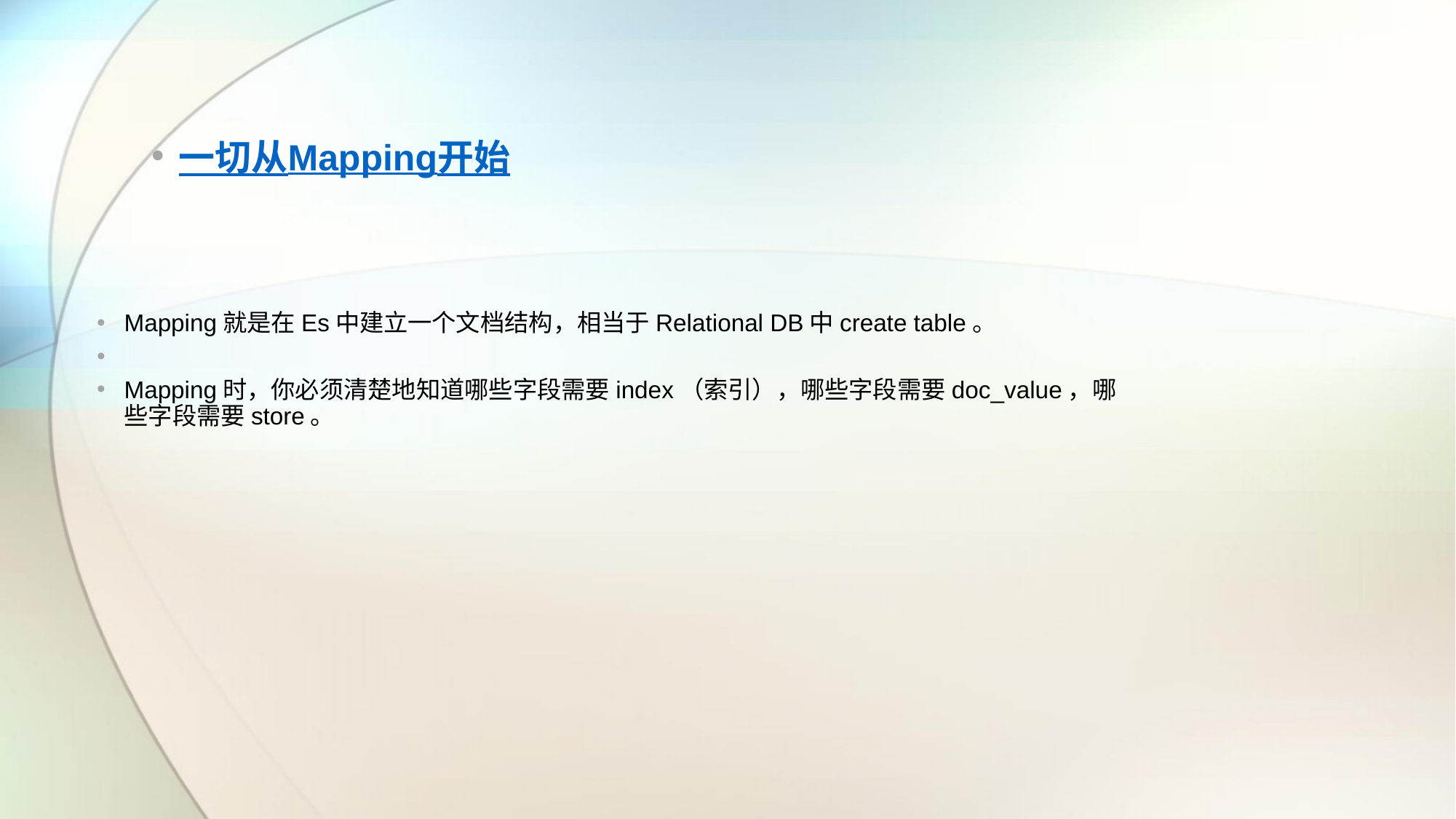

一切从Mapping开始

Mapping就是在Es中建立一个文档结构，相当于Relational DB中create table。

Mapping时，你必须清楚地知道哪些字段需要index（索引），哪些字段需要doc_value，哪些字段需要store。